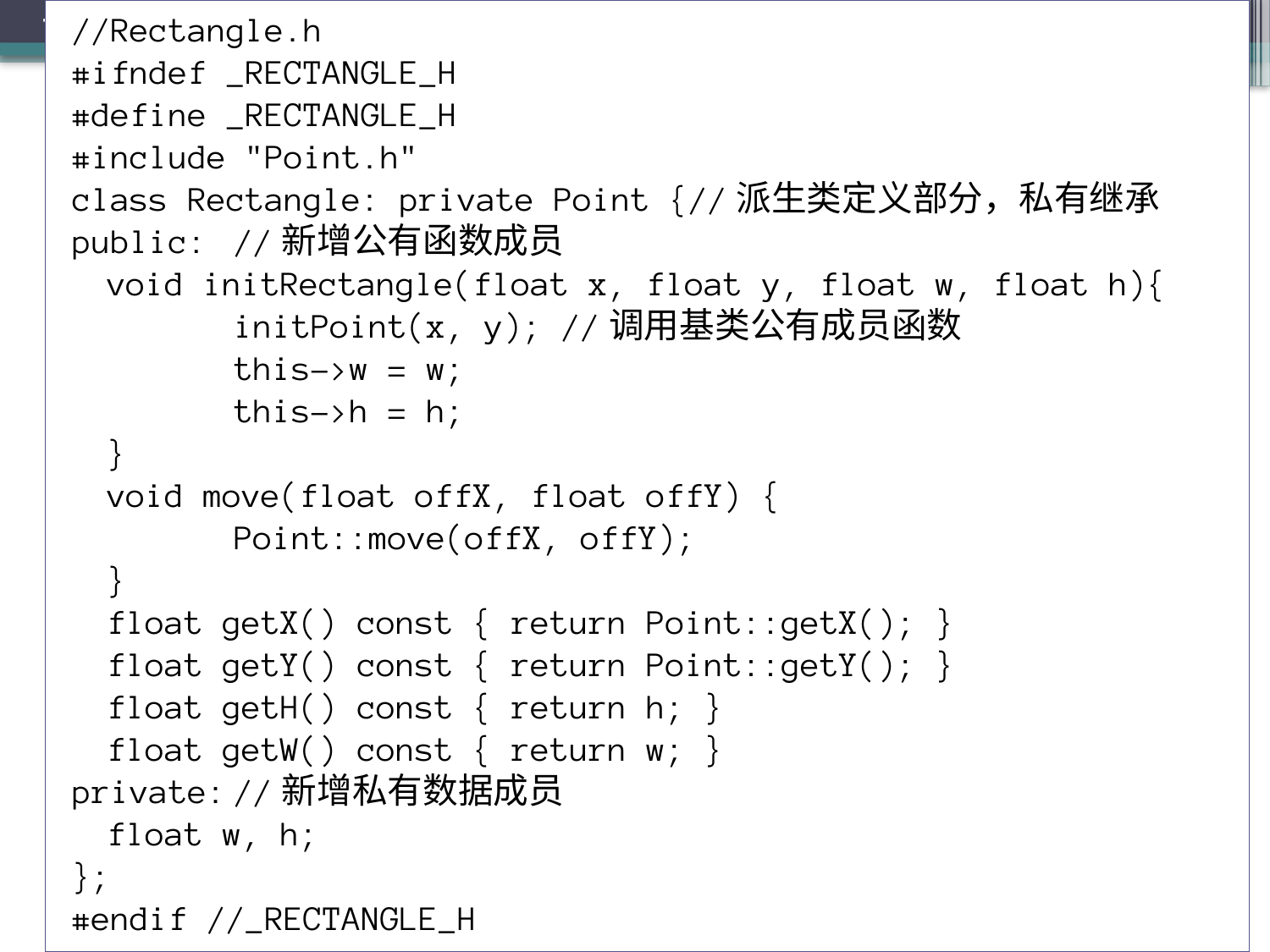

7.2 访问控制 —— 7.2.2 私有继承
//Rectangle.h
#ifndef _RECTANGLE_H
#define _RECTANGLE_H
#include "Point.h"
class Rectangle: private Point {//派生类定义部分，私有继承
public:	//新增公有函数成员
	void initRectangle(float x, float y, float w, float h){
		initPoint(x, y); //调用基类公有成员函数
		this->w = w;
		this->h = h;
	}
	void move(float offX, float offY) {
		Point::move(offX, offY);
	}
	float getX() const { return Point::getX(); }
	float getY() const { return Point::getY(); }
	float getH() const { return h; }
	float getW() const { return w; }
private:	//新增私有数据成员
	float w, h;
};
#endif //_RECTANGLE_H

15
# 例7-2 （续）